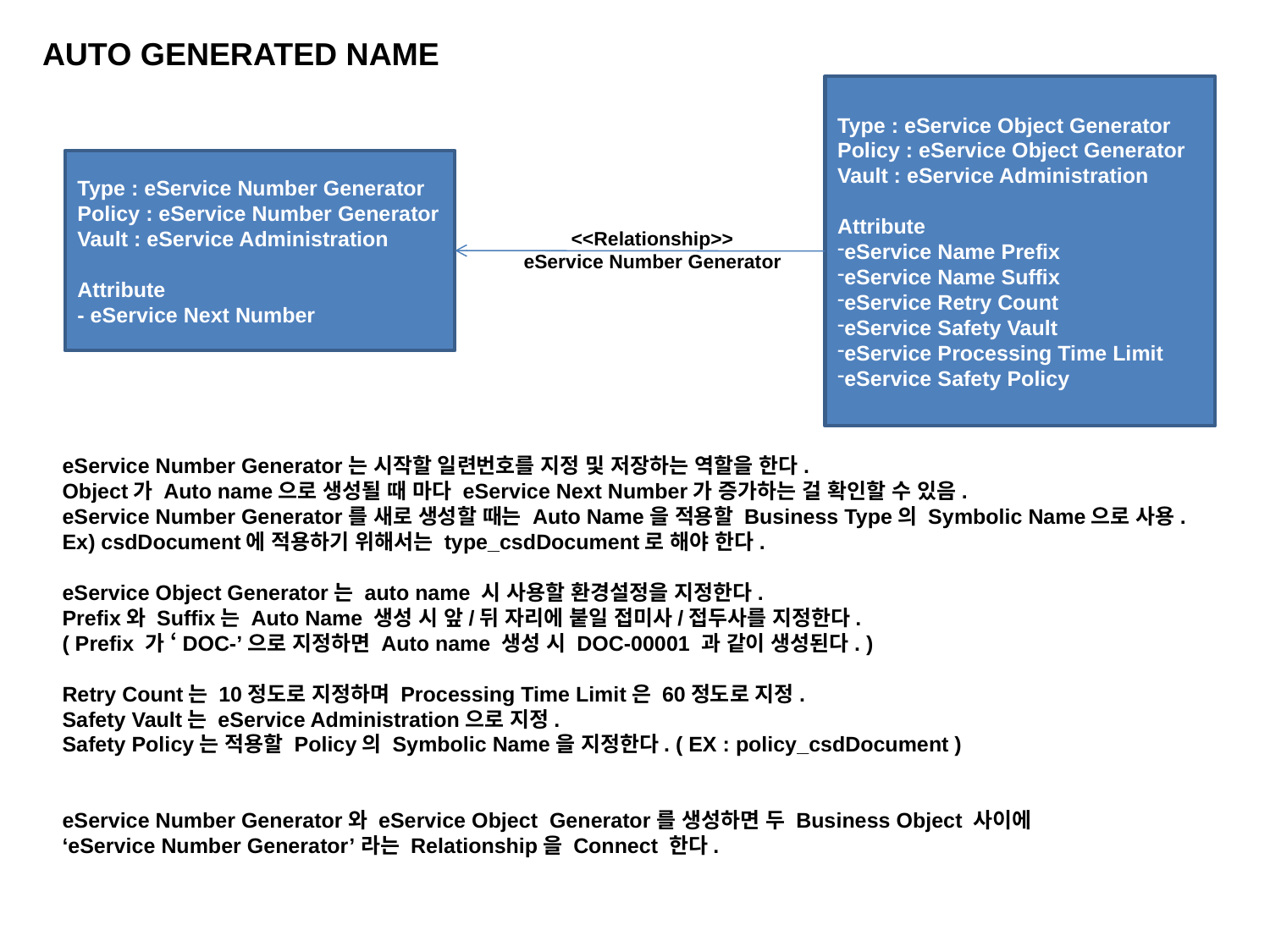

AUTO GENERATED NAME
Type : eService Object Generator
Policy : eService Object Generator
Vault : eService Administration

Attribute
eService Name Prefix
eService Name Suffix
eService Retry Count
eService Safety Vault
eService Processing Time Limit
eService Safety Policy
Type : eService Number Generator
Policy : eService Number Generator
Vault : eService Administration

Attribute
- eService Next Number
<<Relationship>>
eService Number Generator
eService Number Generator는 시작할 일련번호를 지정 및 저장하는 역할을 한다.
Object가 Auto name으로 생성될 때 마다 eService Next Number가 증가하는 걸 확인할 수 있음.
eService Number Generator를 새로 생성할 때는 Auto Name을 적용할 Business Type의 Symbolic Name으로 사용.
Ex) csdDocument에 적용하기 위해서는 type_csdDocument로 해야 한다.

eService Object Generator는 auto name 시 사용할 환경설정을 지정한다.
Prefix와 Suffix는 Auto Name 생성 시 앞/뒤 자리에 붙일 접미사/접두사를 지정한다.
( Prefix 가 ‘DOC-’으로 지정하면 Auto name 생성 시 DOC-00001 과 같이 생성된다. )

Retry Count는 10정도로 지정하며 Processing Time Limit은 60정도로 지정.
Safety Vault는 eService Administration으로 지정.
Safety Policy는 적용할 Policy의 Symbolic Name을 지정한다. ( EX : policy_csdDocument )

eService Number Generator와 eService Object  Generator를 생성하면 두 Business Object 사이에
‘eService Number Generator’라는 Relationship을 Connect 한다.